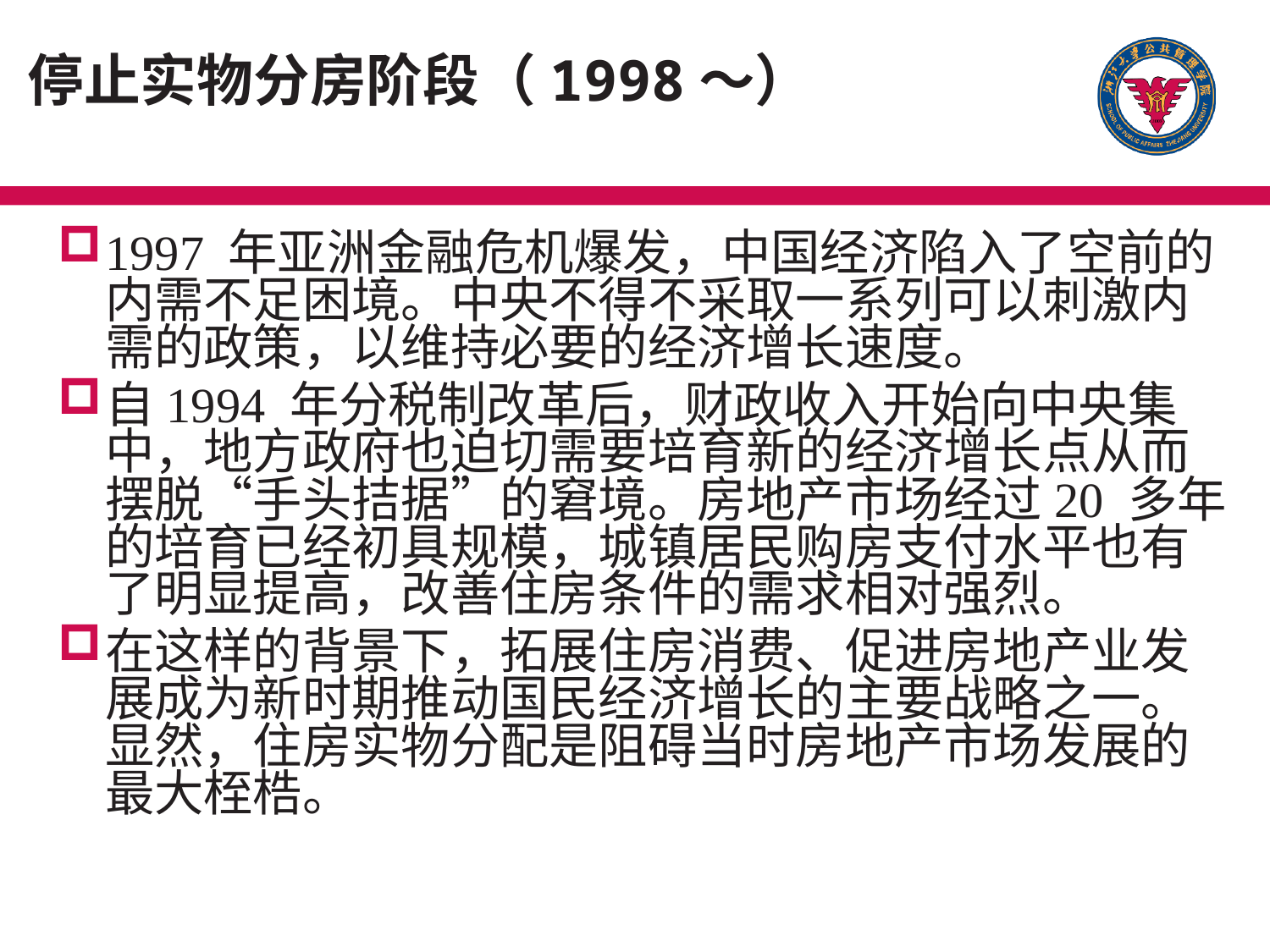

# 停止实物分房阶段（1998～）
1997 年亚洲金融危机爆发，中国经济陷入了空前的内需不足困境。中央不得不采取一系列可以刺激内需的政策，以维持必要的经济增长速度。
自1994 年分税制改革后，财政收入开始向中央集中，地方政府也迫切需要培育新的经济增长点从而摆脱“手头拮据”的窘境。房地产市场经过20 多年的培育已经初具规模，城镇居民购房支付水平也有了明显提高，改善住房条件的需求相对强烈。
在这样的背景下，拓展住房消费、促进房地产业发展成为新时期推动国民经济增长的主要战略之一。显然，住房实物分配是阻碍当时房地产市场发展的最大桎梏。